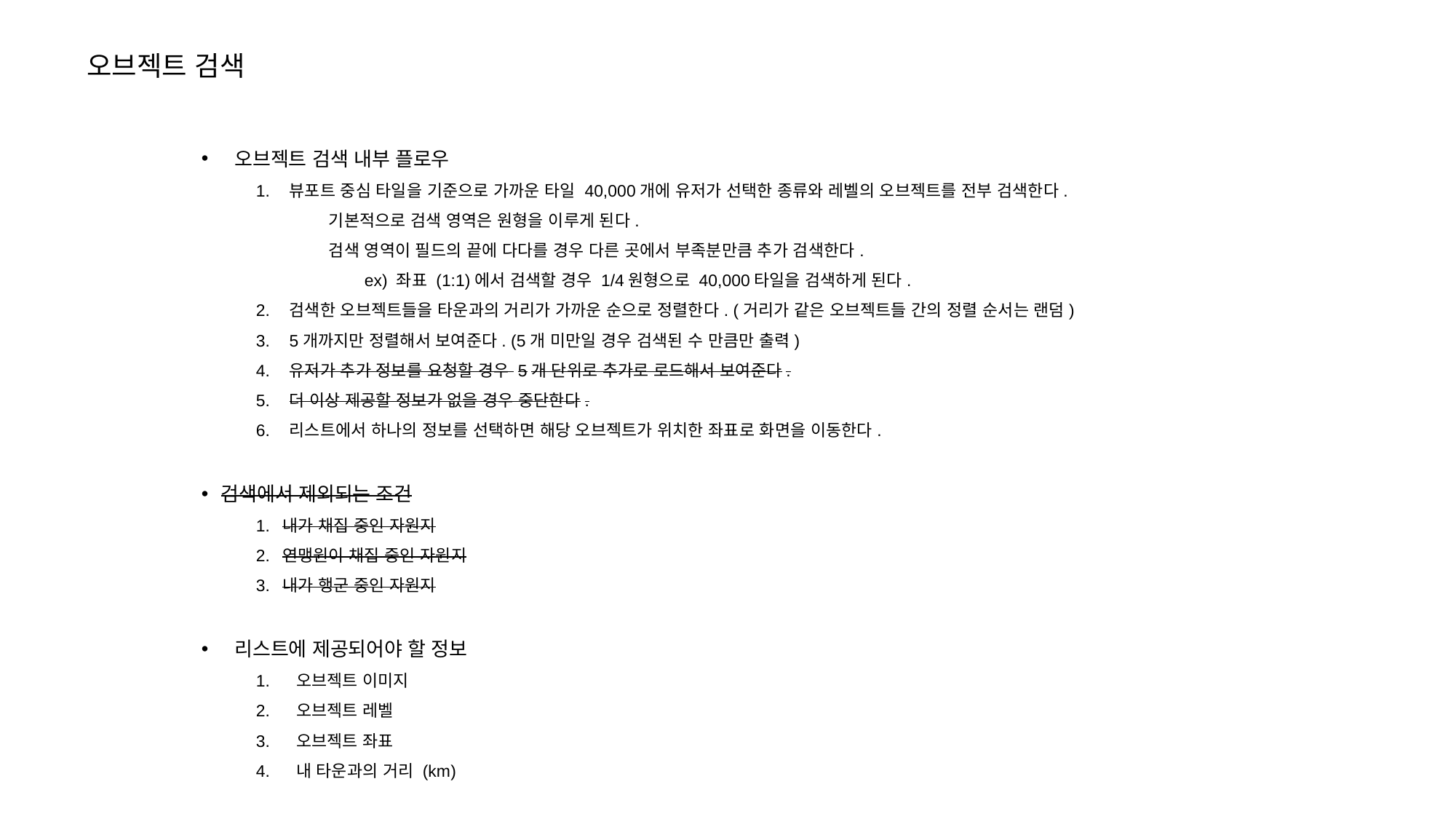

오브젝트 검색
오브젝트 검색 내부 플로우
뷰포트 중심 타일을 기준으로 가까운 타일 40,000개에 유저가 선택한 종류와 레벨의 오브젝트를 전부 검색한다.
기본적으로 검색 영역은 원형을 이루게 된다.
검색 영역이 필드의 끝에 다다를 경우 다른 곳에서 부족분만큼 추가 검색한다.
ex) 좌표 (1:1)에서 검색할 경우 1/4원형으로 40,000타일을 검색하게 된다.
검색한 오브젝트들을 타운과의 거리가 가까운 순으로 정렬한다. (거리가 같은 오브젝트들 간의 정렬 순서는 랜덤)
5개까지만 정렬해서 보여준다. (5개 미만일 경우 검색된 수 만큼만 출력)
유저가 추가 정보를 요청할 경우 5개 단위로 추가로 로드해서 보여준다.
더 이상 제공할 정보가 없을 경우 중단한다.
리스트에서 하나의 정보를 선택하면 해당 오브젝트가 위치한 좌표로 화면을 이동한다.

검색에서 제외되는 조건
내가 채집 중인 자원지
연맹원이 채집 중인 자원지
내가 행군 중인 자원지

리스트에 제공되어야 할 정보
오브젝트 이미지
오브젝트 레벨
오브젝트 좌표
내 타운과의 거리 (km)